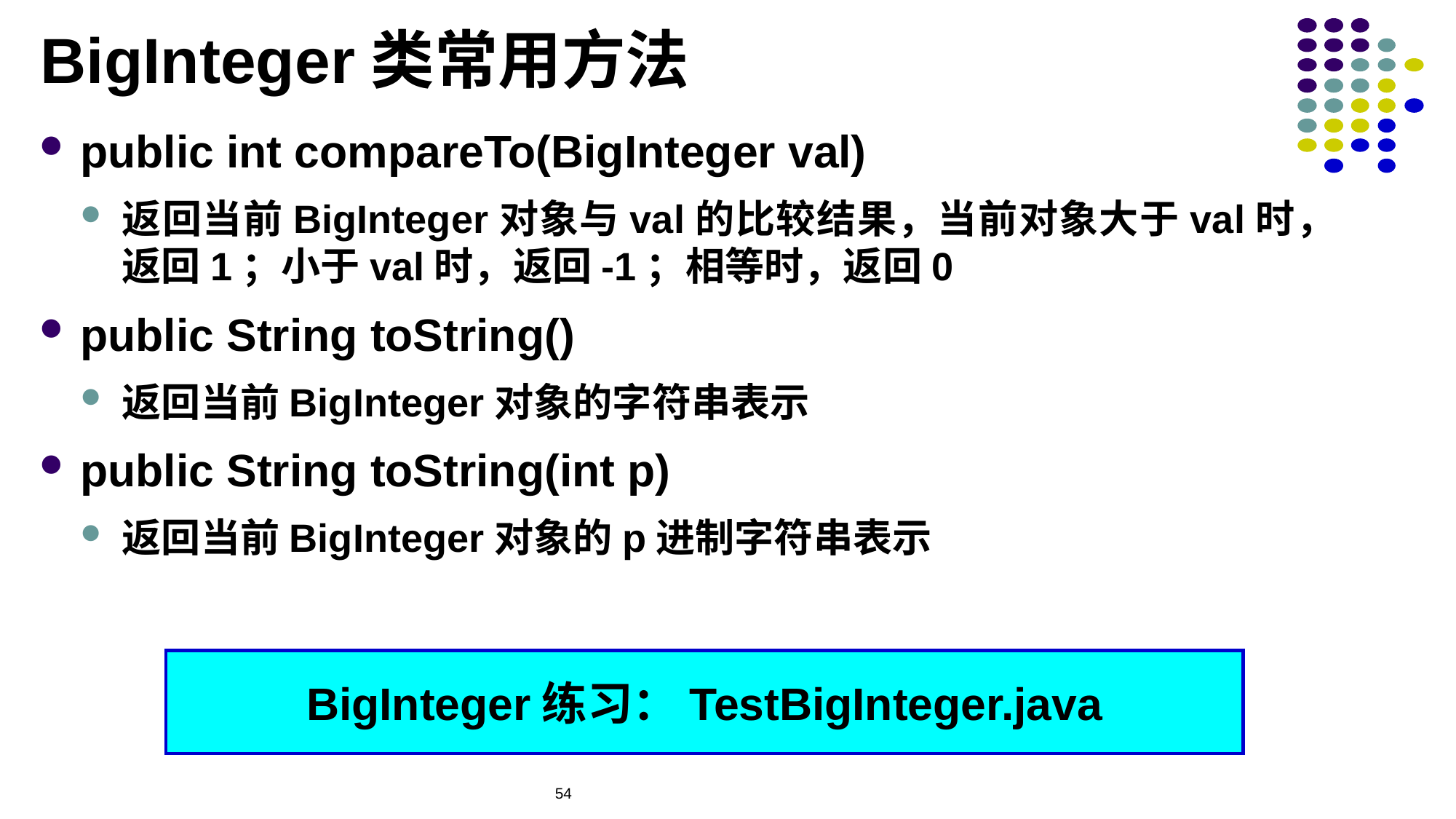

# BigInteger类常用方法
public int compareTo(BigInteger val)
返回当前BigInteger对象与val的比较结果，当前对象大于val时，返回1；小于val时，返回-1；相等时，返回0
public String toString()
返回当前BigInteger对象的字符串表示
public String toString(int p)
返回当前BigInteger对象的p进制字符串表示
BigInteger练习：TestBigInteger.java
54